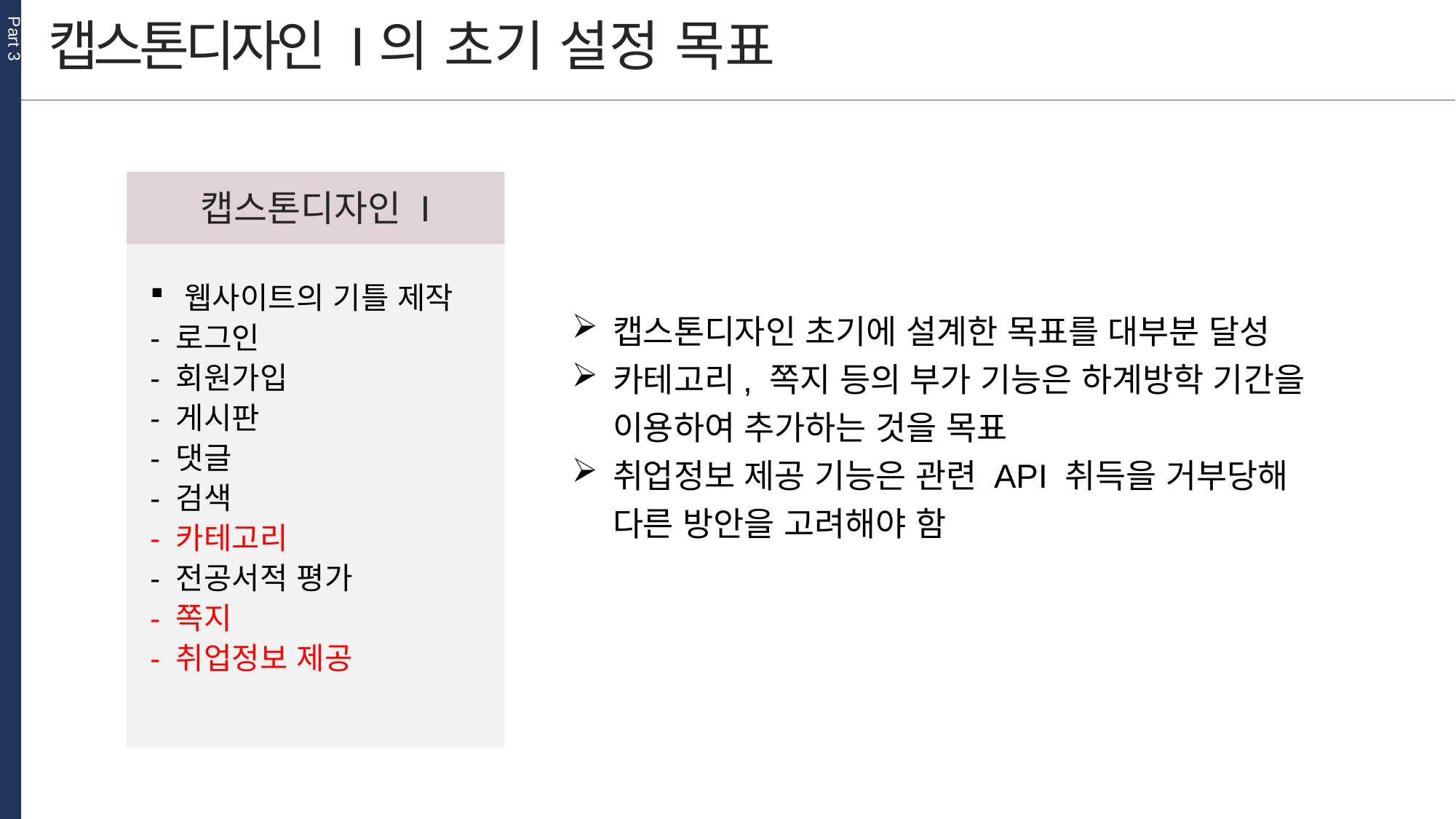

Part 3
캡스톤디자인 I의 초기 설정 목표

캡스톤디자인 I
웹사이트의 기틀 제작
- 로그인
- 회원가입
- 게시판
- 댓글
- 검색
- 카테고리
- 전공서적 평가
- 쪽지
- 취업정보 제공
캡스톤디자인 초기에 설계한 목표를 대부분 달성
카테고리, 쪽지 등의 부가 기능은 하계방학 기간을 이용하여 추가하는 것을 목표
취업정보 제공 기능은 관련 API 취득을 거부당해 다른 방안을 고려해야 함